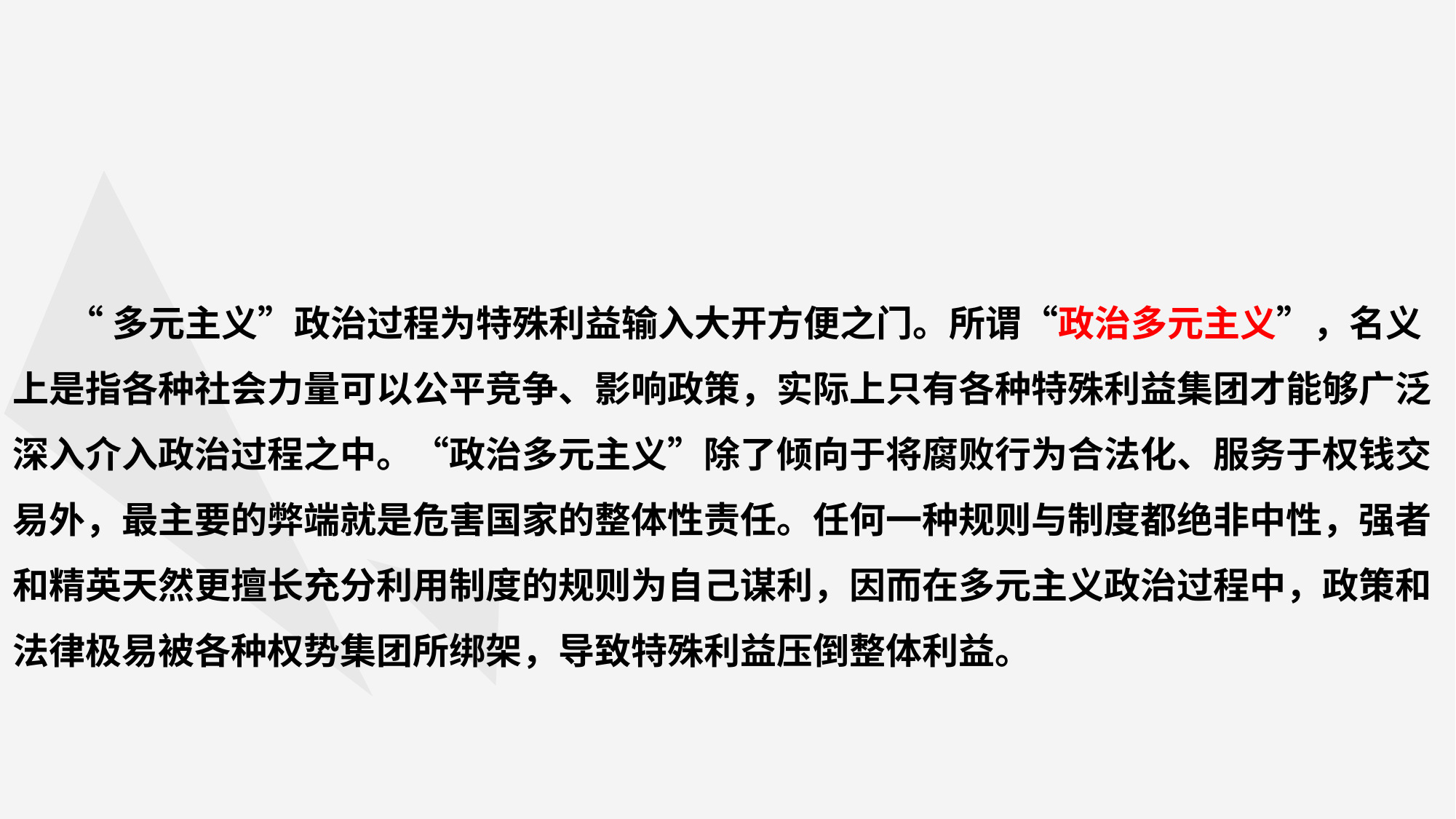

“多元主义”政治过程为特殊利益输入大开方便之门。所谓“政治多元主义”，名义上是指各种社会力量可以公平竞争、影响政策，实际上只有各种特殊利益集团才能够广泛深入介入政治过程之中。“政治多元主义”除了倾向于将腐败行为合法化、服务于权钱交易外，最主要的弊端就是危害国家的整体性责任。任何一种规则与制度都绝非中性，强者和精英天然更擅长充分利用制度的规则为自己谋利，因而在多元主义政治过程中，政策和法律极易被各种权势集团所绑架，导致特殊利益压倒整体利益。